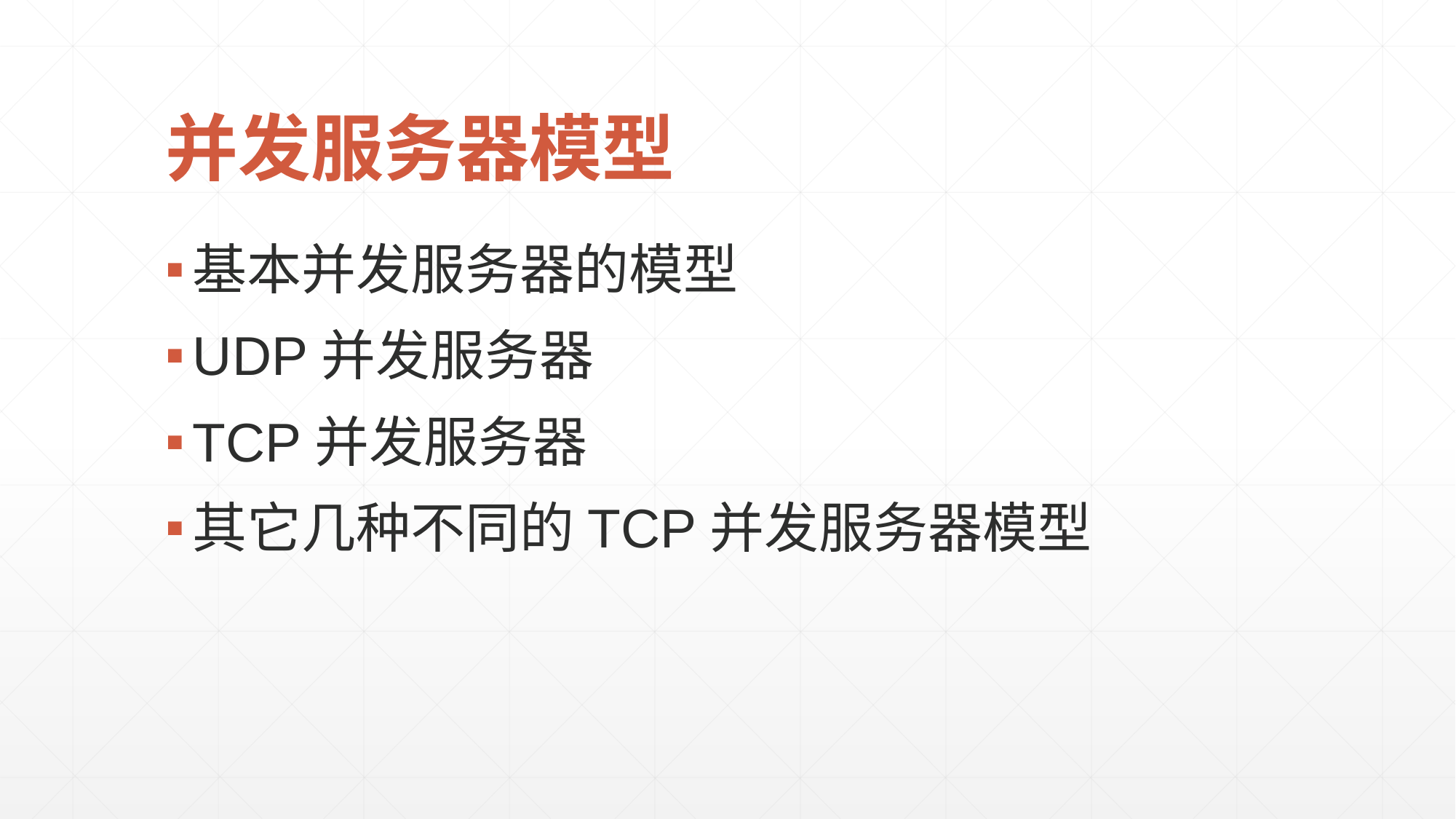

# 并发服务器模型
基本并发服务器的模型
UDP并发服务器
TCP并发服务器
其它几种不同的TCP并发服务器模型